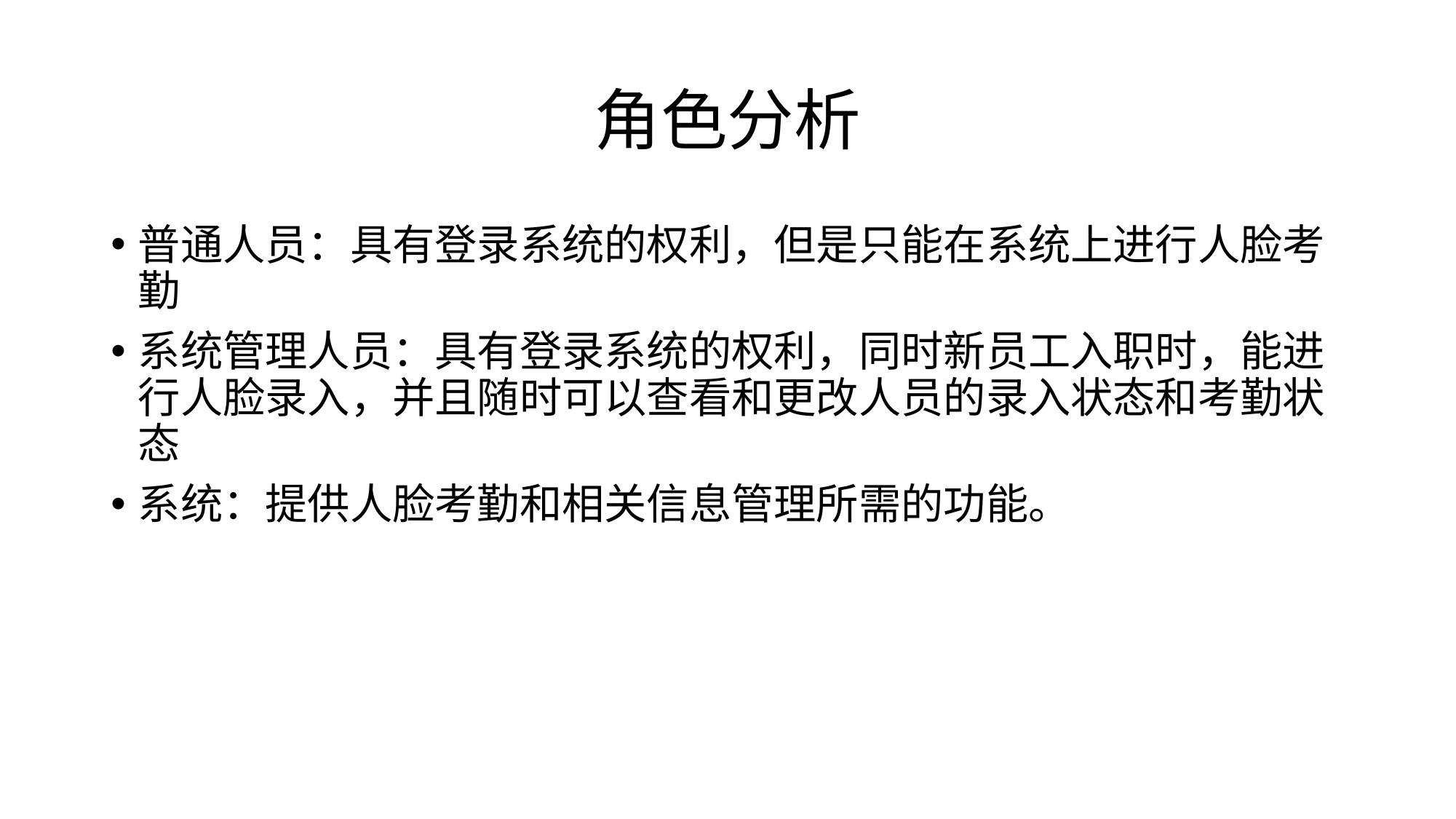

# 角色分析
普通人员：具有登录系统的权利，但是只能在系统上进行人脸考勤
系统管理人员：具有登录系统的权利，同时新员工入职时，能进行人脸录入，并且随时可以查看和更改人员的录入状态和考勤状态
系统：提供人脸考勤和相关信息管理所需的功能。